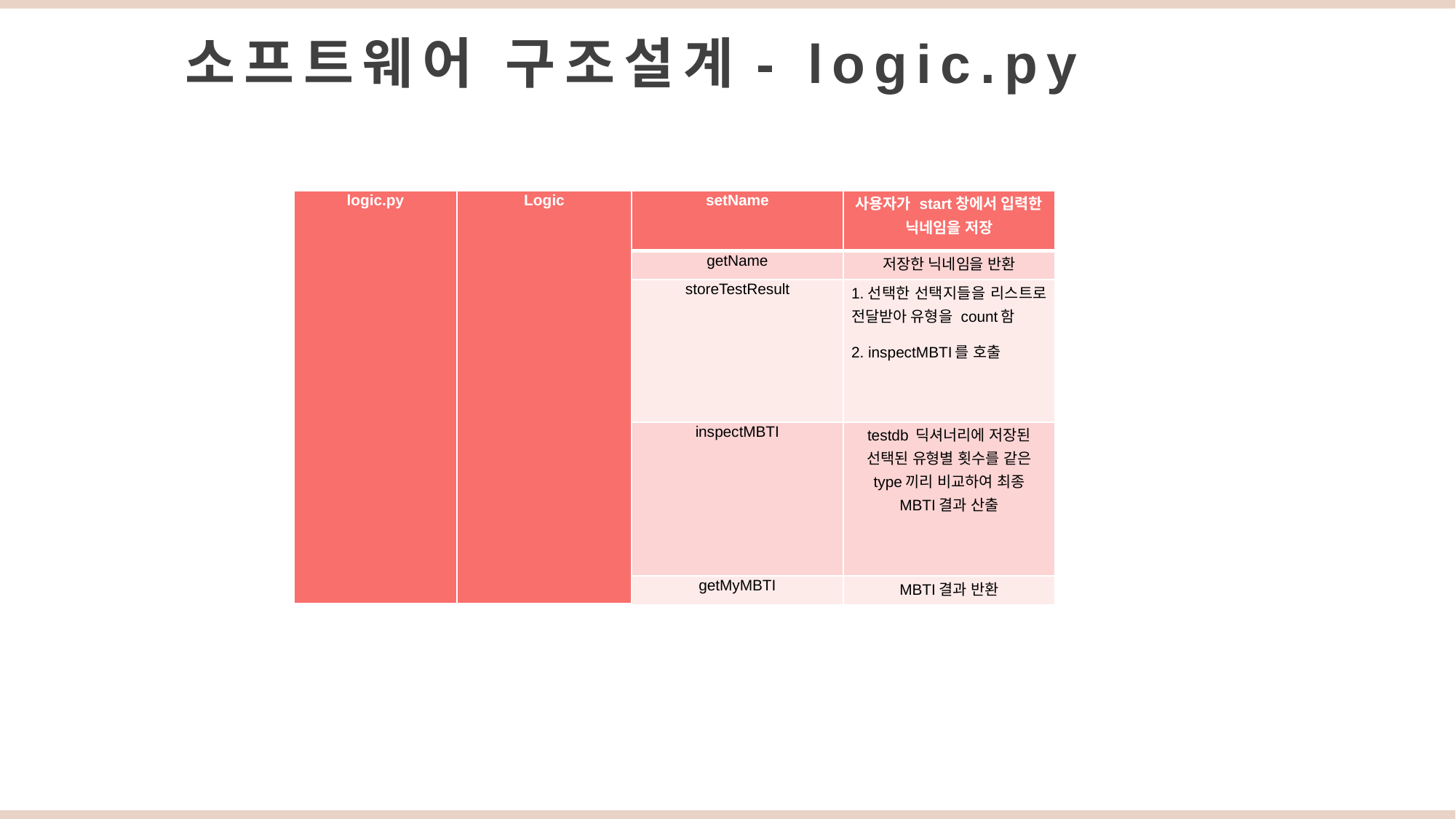

소프트웨어 구조설계- logic.py
| logic.py | Logic | setName | 사용자가 start창에서 입력한 닉네임을 저장 |
| --- | --- | --- | --- |
|  |  | getName | 저장한 닉네임을 반환 |
|  |  | storeTestResult | 1.선택한 선택지들을 리스트로 전달받아 유형을 count함 2. inspectMBTI를 호출 |
|  |  | inspectMBTI | testdb 딕셔너리에 저장된 선택된 유형별 횟수를 같은 type끼리 비교하여 최종 MBTI결과 산출 |
|  |  | getMyMBTI | MBTI결과 반환 |